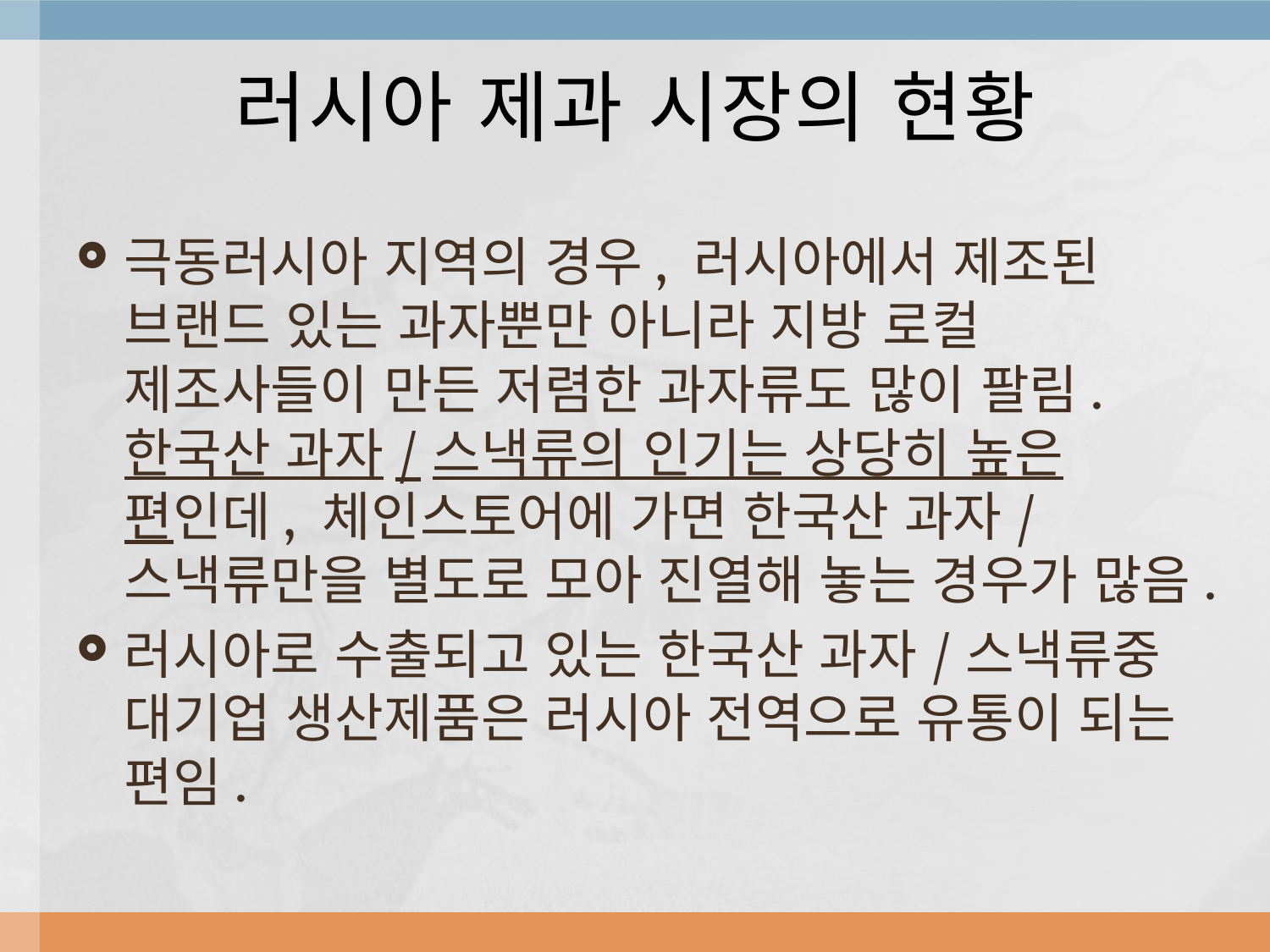

# 러시아 제과 시장의 현황
극동러시아 지역의 경우, 러시아에서 제조된 브랜드 있는 과자뿐만 아니라 지방 로컬 제조사들이 만든 저렴한 과자류도 많이 팔림. 한국산 과자/스낵류의 인기는 상당히 높은 편인데, 체인스토어에 가면 한국산 과자/스낵류만을 별도로 모아 진열해 놓는 경우가 많음.
러시아로 수출되고 있는 한국산 과자/스낵류중 대기업 생산제품은 러시아 전역으로 유통이 되는 편임.